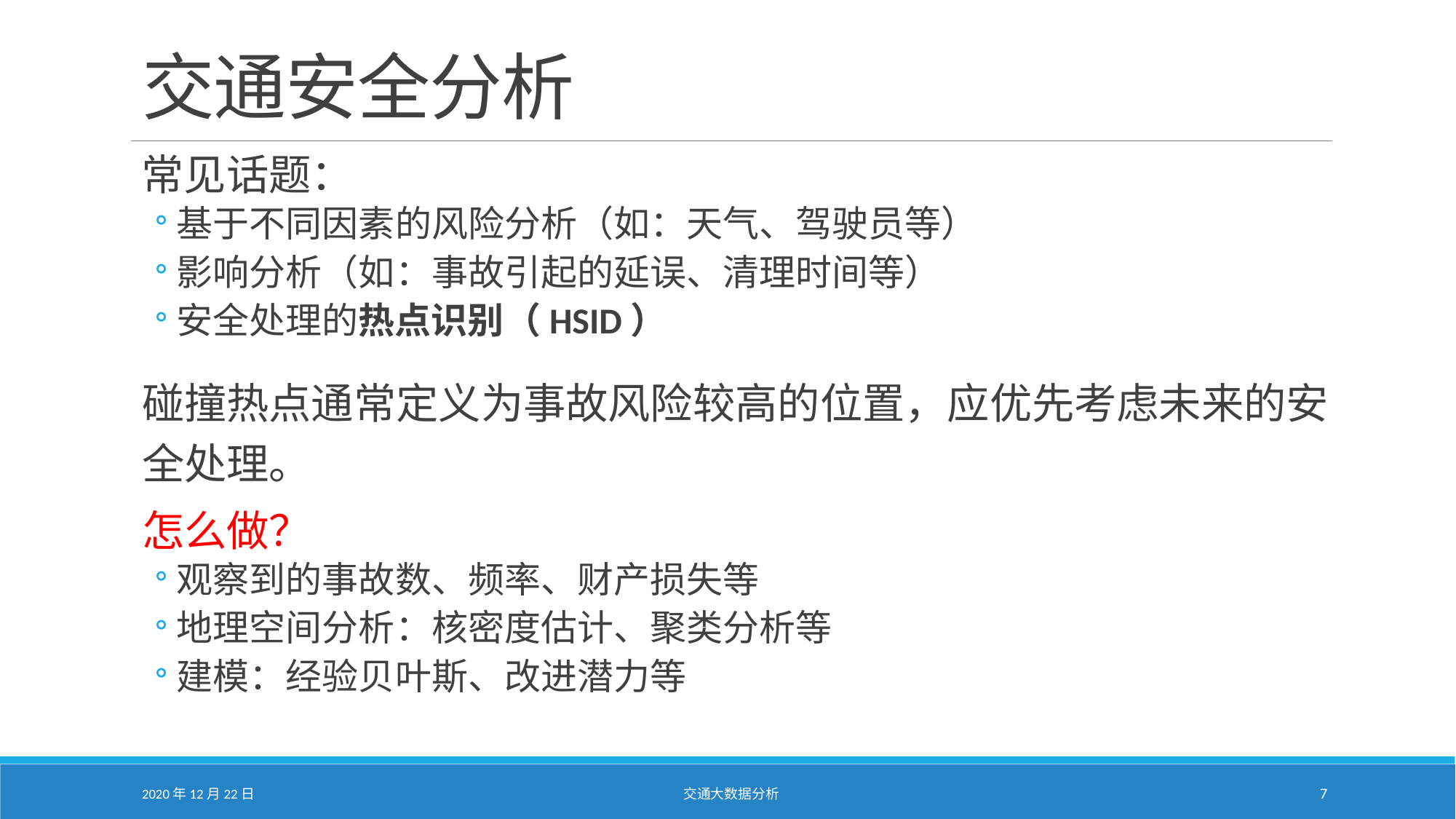

# 交通安全分析
常见话题：
基于不同因素的风险分析（如：天气、驾驶员等）
影响分析（如：事故引起的延误、清理时间等）
安全处理的热点识别（HSID）
碰撞热点通常定义为事故风险较高的位置，应优先考虑未来的安全处理。
怎么做？
观察到的事故数、频率、财产损失等
地理空间分析：核密度估计、聚类分析等
建模：经验贝叶斯、改进潜力等
2020年12月22日
交通大数据分析
7